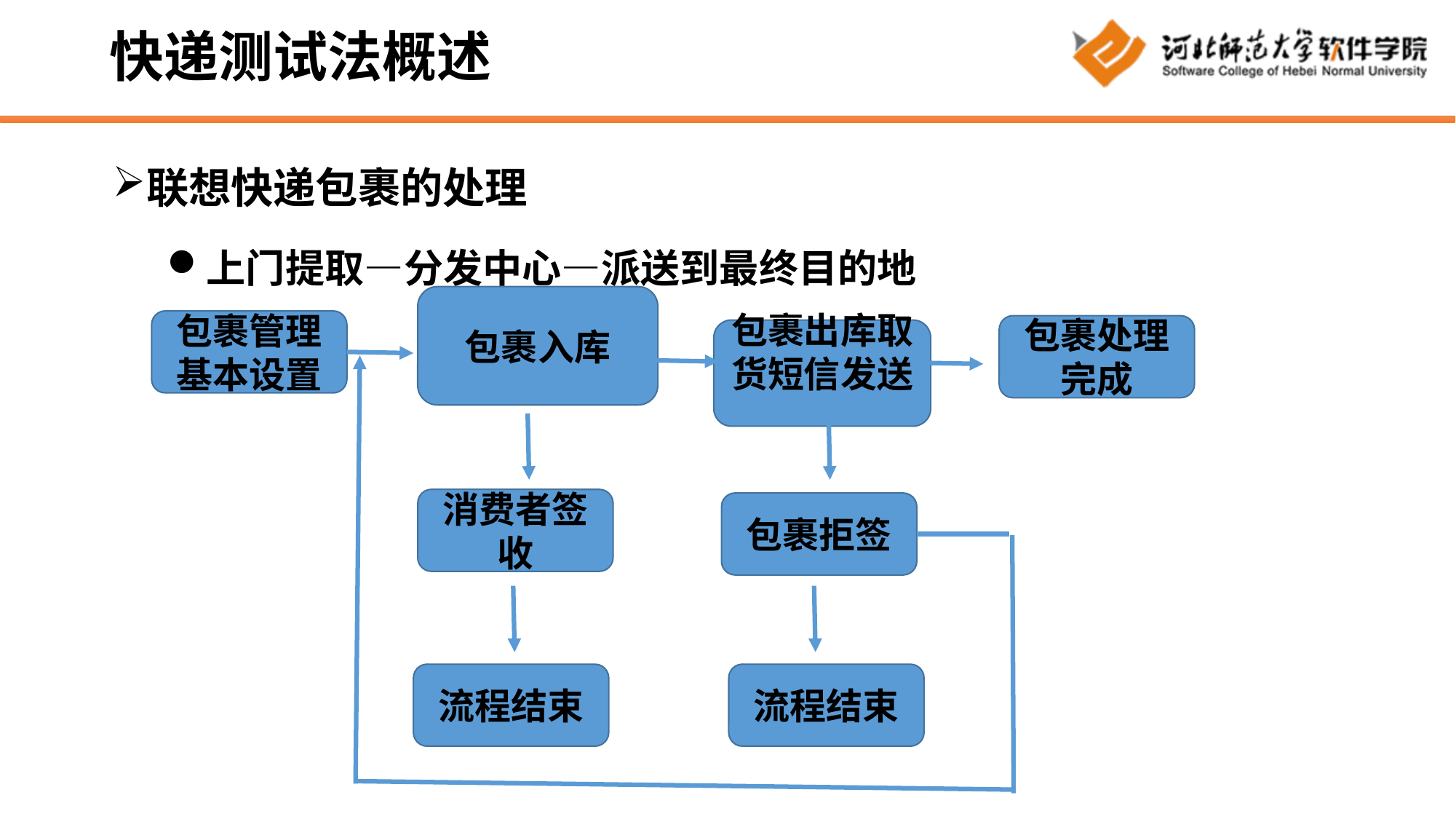

# 快递测试法概述
联想快递包裹的处理
上门提取—分发中心—派送到最终目的地
包裹入库
包裹管理基本设置
包裹处理完成
包裹出库取货短信发送

消费者签收
包裹拒签
流程结束
流程结束